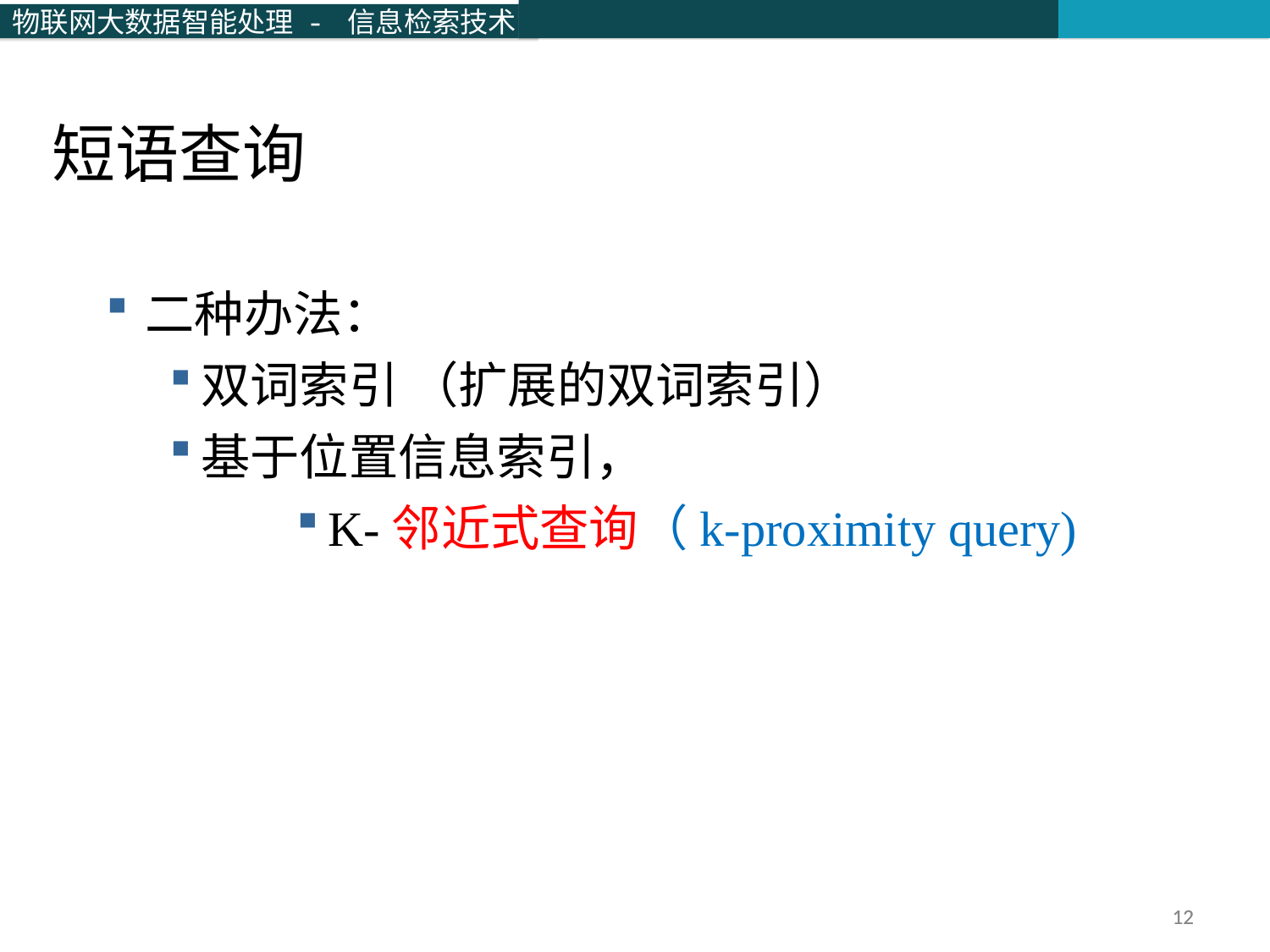

短语查询
二种办法：
双词索引 （扩展的双词索引）
基于位置信息索引，
K-邻近式查询（k-proximity query)
12
12